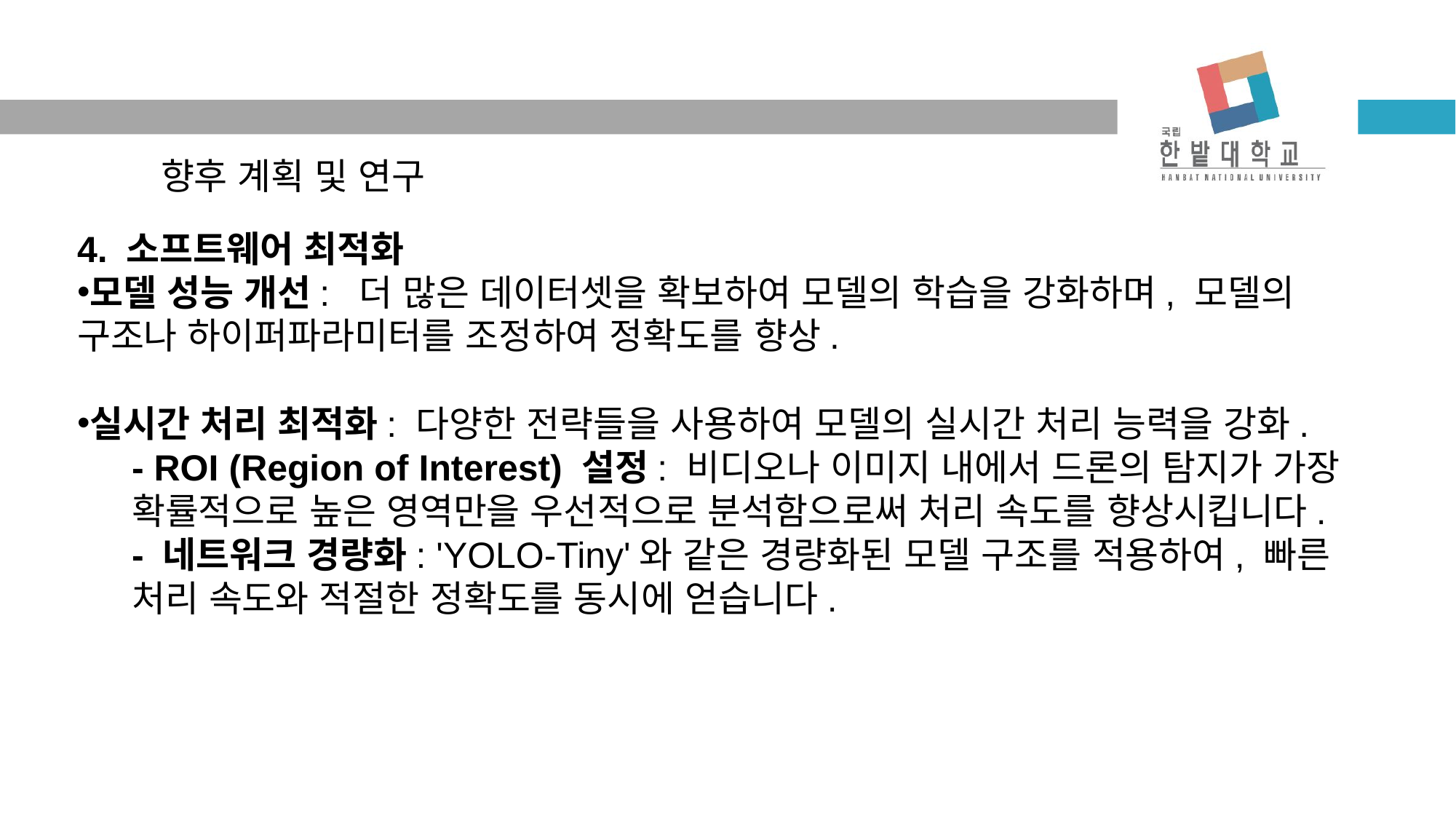

향후 계획 및 연구
4. 소프트웨어 최적화
모델 성능 개선:  더 많은 데이터셋을 확보하여 모델의 학습을 강화하며, 모델의 구조나 하이퍼파라미터를 조정하여 정확도를 향상.

실시간 처리 최적화: 다양한 전략들을 사용하여 모델의 실시간 처리 능력을 강화.
- ROI (Region of Interest) 설정: 비디오나 이미지 내에서 드론의 탐지가 가장 확률적으로 높은 영역만을 우선적으로 분석함으로써 처리 속도를 향상시킵니다.
- 네트워크 경량화: 'YOLO-Tiny'와 같은 경량화된 모델 구조를 적용하여, 빠른 처리 속도와 적절한 정확도를 동시에 얻습니다.